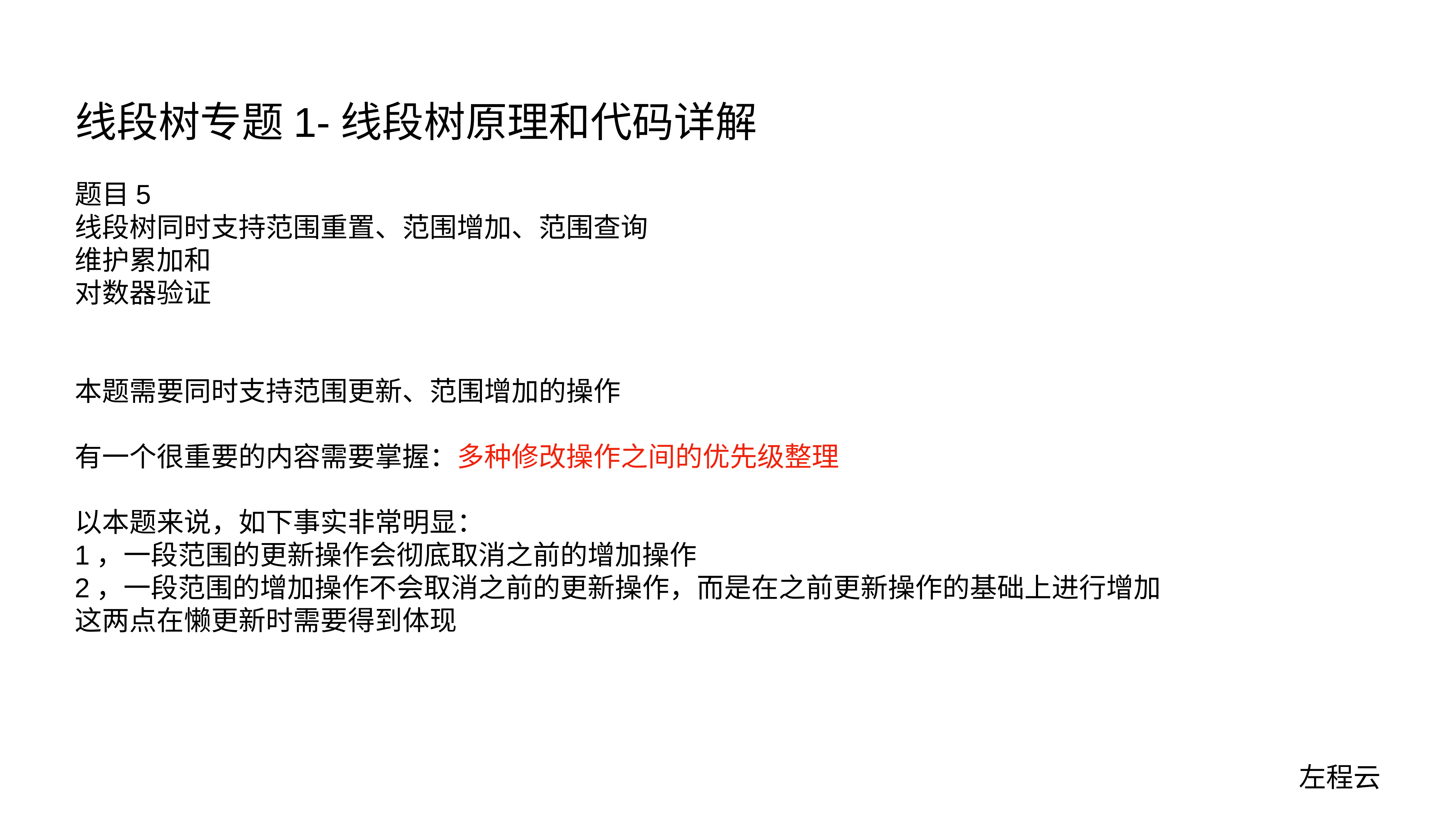

# 线段树专题1-线段树原理和代码详解
题目5
线段树同时支持范围重置、范围增加、范围查询
维护累加和
对数器验证

本题需要同时支持范围更新、范围增加的操作

有一个很重要的内容需要掌握：多种修改操作之间的优先级整理

以本题来说，如下事实非常明显：
1，一段范围的更新操作会彻底取消之前的增加操作
2，一段范围的增加操作不会取消之前的更新操作，而是在之前更新操作的基础上进行增加
这两点在懒更新时需要得到体现
左程云